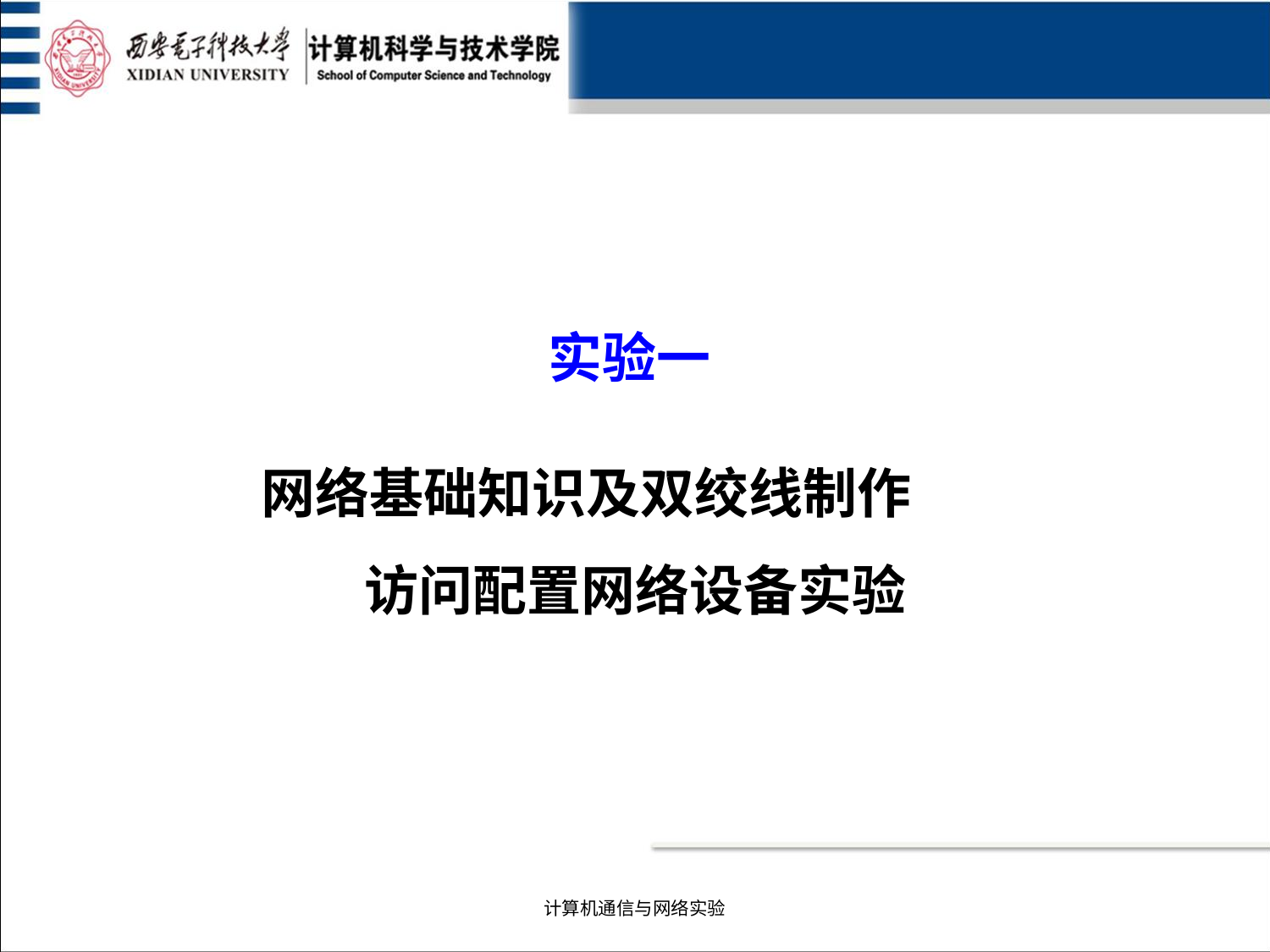

# 实验一 网络基础知识及双绞线制作 访问配置网络设备实验
计算机通信与网络实验